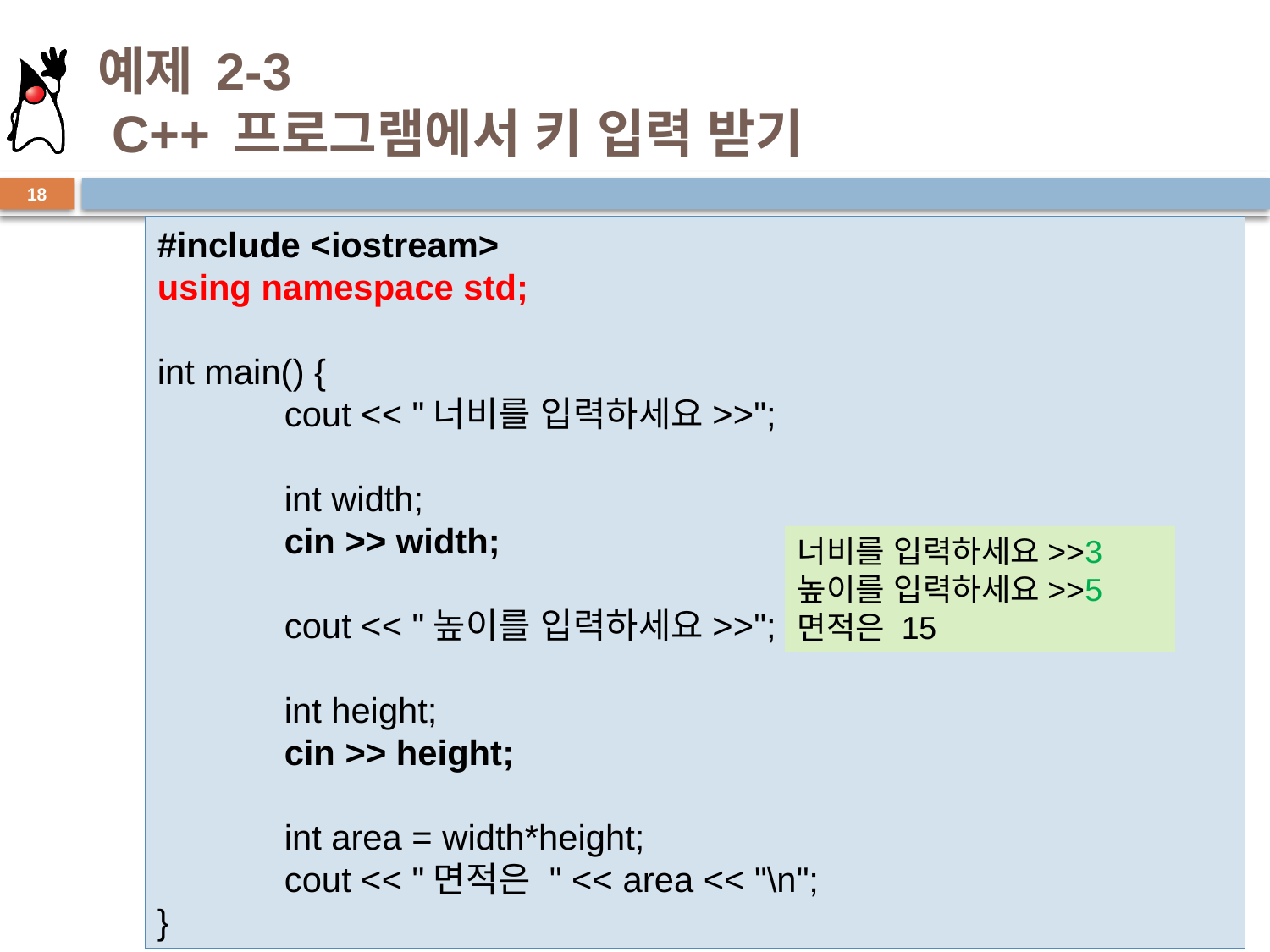

# 예제 2-3 C++ 프로그램에서 키 입력 받기
18
#include <iostream>
using namespace std;

int main() {
	cout << "너비를 입력하세요>>";

	int width;
	cin >> width;

	cout << "높이를 입력하세요>>";

	int height;
	cin >> height;

	int area = width*height;
	cout << "면적은 " << area << "\n";
}
너비를 입력하세요>>3
높이를 입력하세요>>5
면적은 15